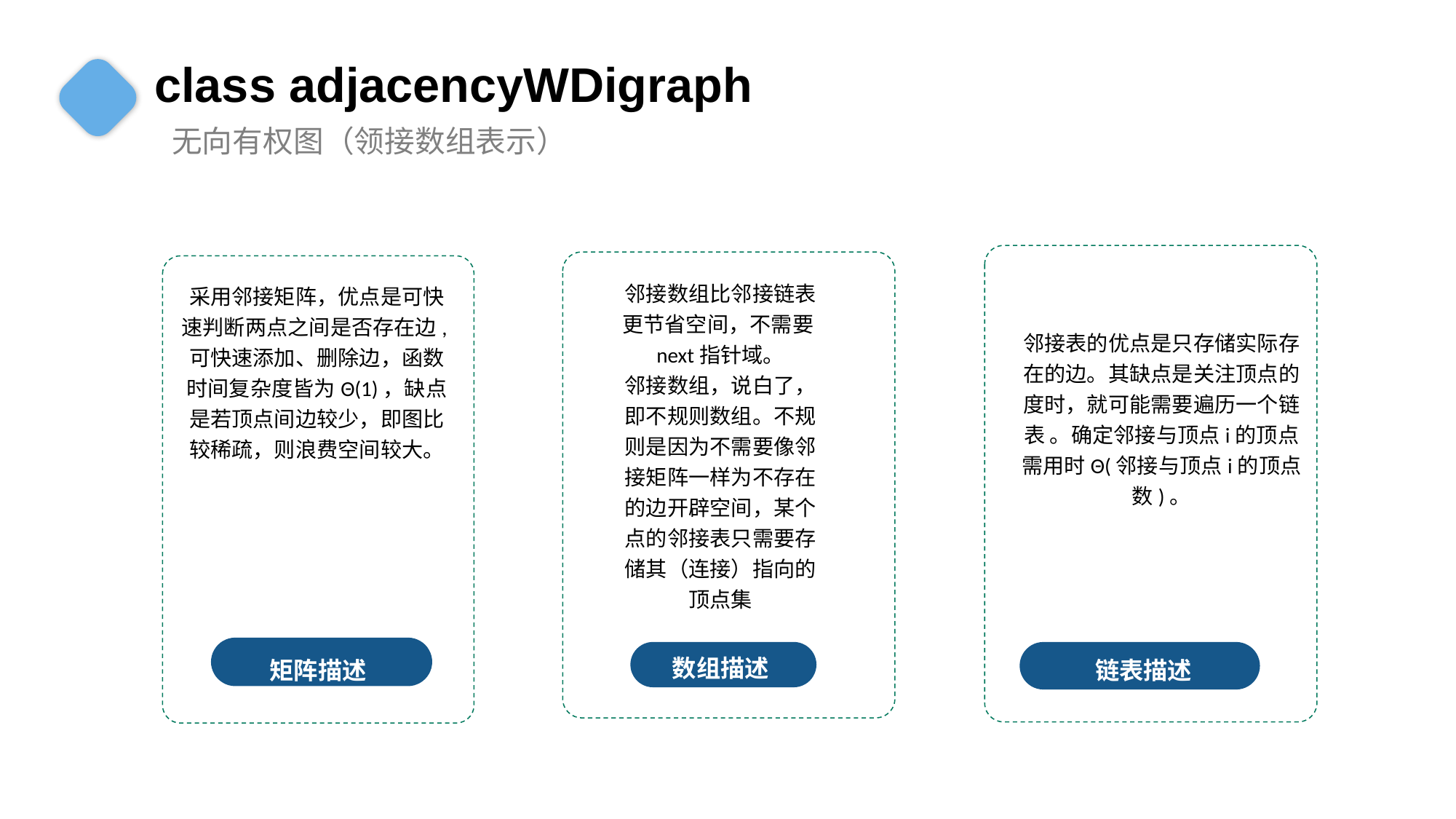

class adjacencyWDigraph
无向有权图（领接数组表示）

邻接表的优点是只存储实际存在的边。其缺点是关注顶点的度时，就可能需要遍历一个链表 。确定邻接与顶点i的顶点需用时Θ(邻接与顶点i的顶点数)。
链表描述

邻接数组比邻接链表更节省空间，不需要next指针域。
邻接数组，说白了，即不规则数组。不规则是因为不需要像邻接矩阵一样为不存在的边开辟空间，某个点的邻接表只需要存储其（连接）指向的顶点集
数组描述

采用邻接矩阵，优点是可快速判断两点之间是否存在边,可快速添加、删除边，函数时间复杂度皆为Θ(1)，缺点是若顶点间边较少，即图比较稀疏，则浪费空间较大。
矩阵描述